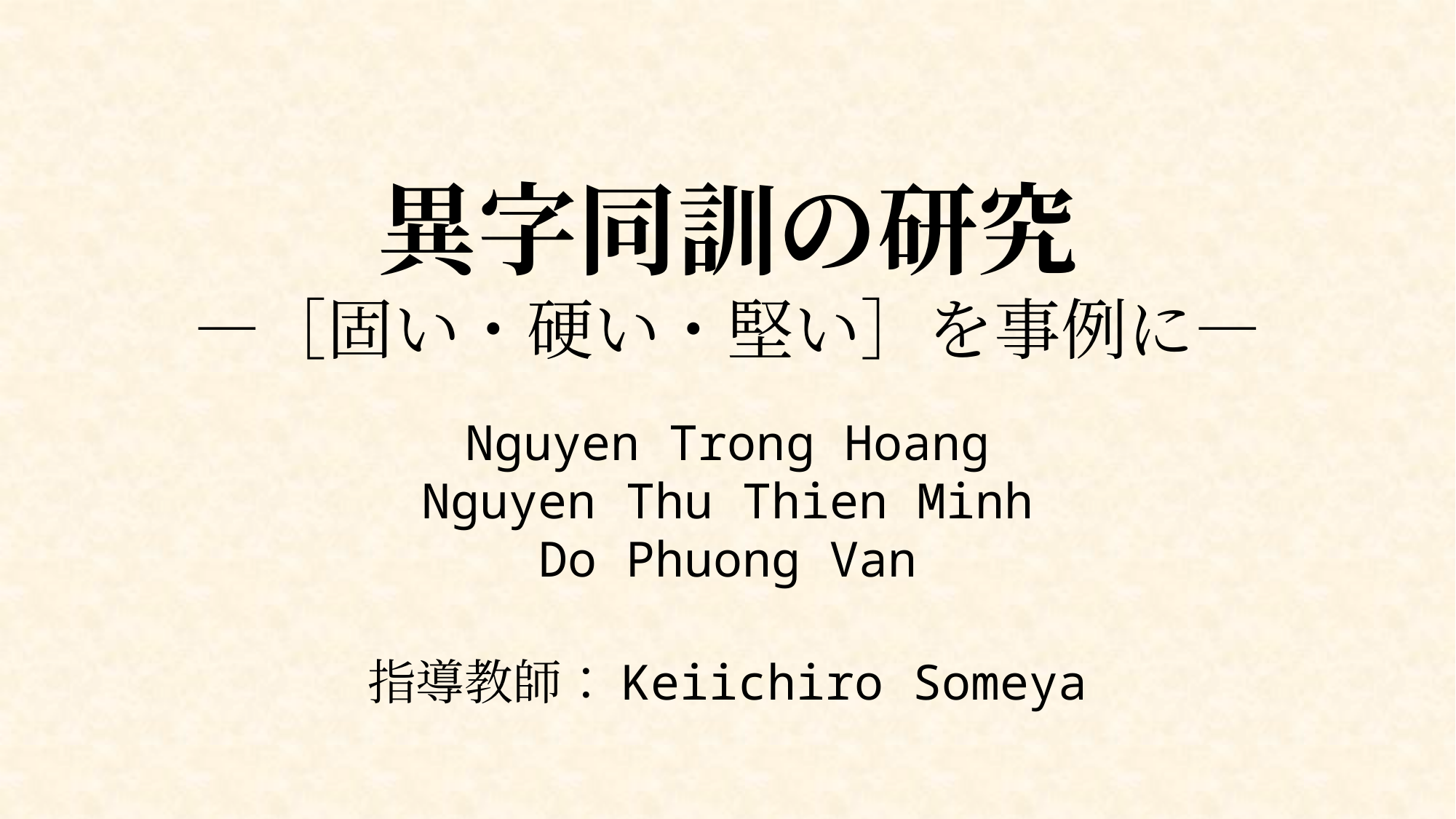

異字同訓の研究
―［固い・硬い・堅い］を事例に―
Nguyen Trong Hoang
Nguyen Thu Thien Minh
Do Phuong Van
指導教師：Keiichiro Someya